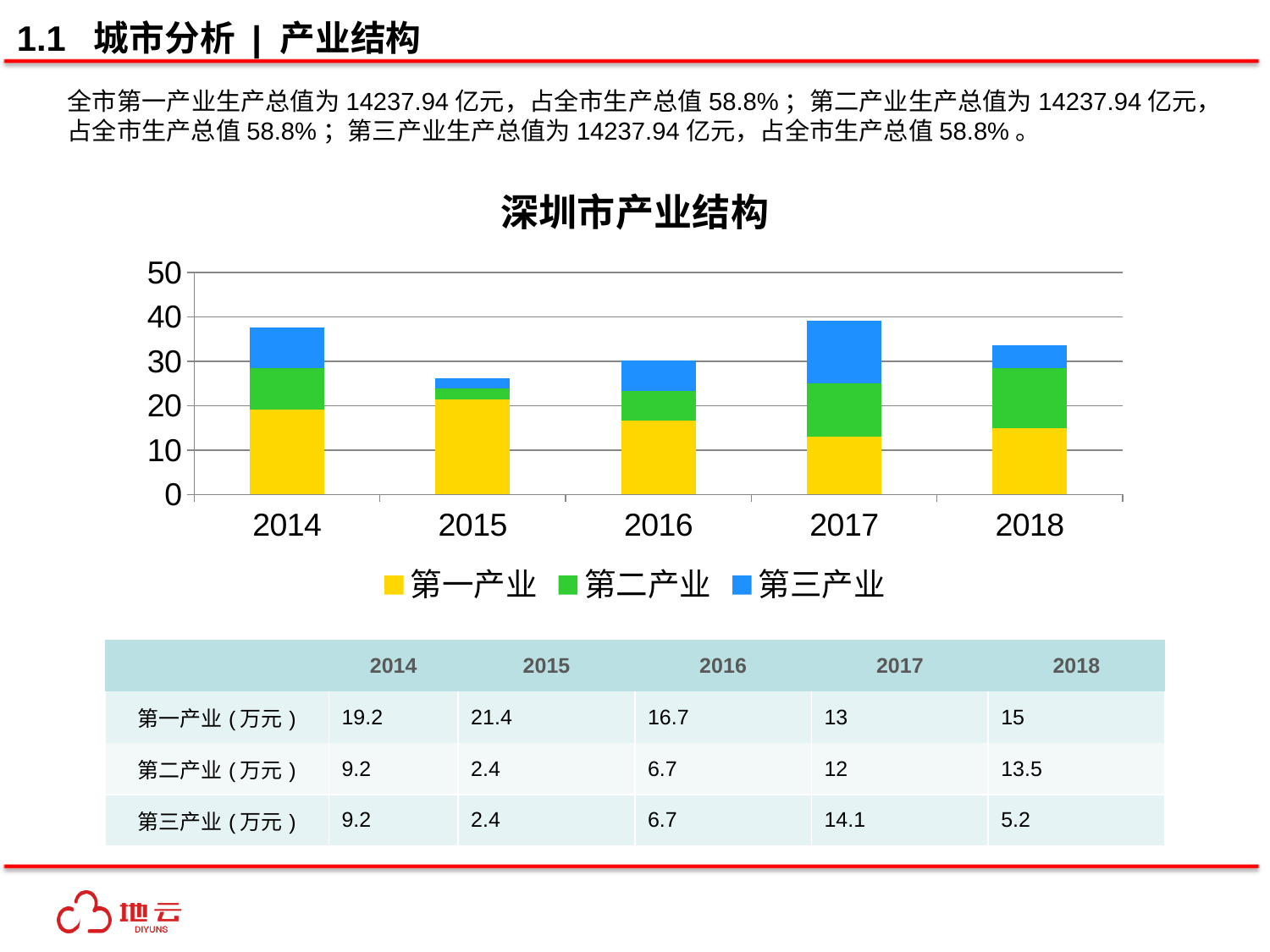

1.1  城市分析 | 产业结构

全市第一产业生产总值为14237.94亿元，占全市生产总值58.8%；第二产业生产总值为14237.94亿元，占全市生产总值58.8%；第三产业生产总值为14237.94亿元，占全市生产总值58.8%。

### Chart: 深圳市产业结构

| Category | 第一产业 | 第二产业 | 第三产业 |
|---|---|---|---|
| 2014 | 19.2 | 9.2 | 9.2 |
| 2015 | 21.4 | 2.4 | 2.4 |
| 2016 | 16.7 | 6.7 | 6.7 |
| 2017 | 13.0 | 12.0 | 14.1 |
| 2018 | 15.0 | 13.5 | 5.2 |

|  | 2014 | 2015 | 2016 | 2017 | 2018 |
| --- | --- | --- | --- | --- | --- |
| 第一产业(万元) | 19.2 | 21.4 | 16.7 | 13 | 15 |
| 第二产业(万元) | 9.2 | 2.4 | 6.7 | 12 | 13.5 |
| 第三产业(万元) | 9.2 | 2.4 | 6.7 | 14.1 | 5.2 |